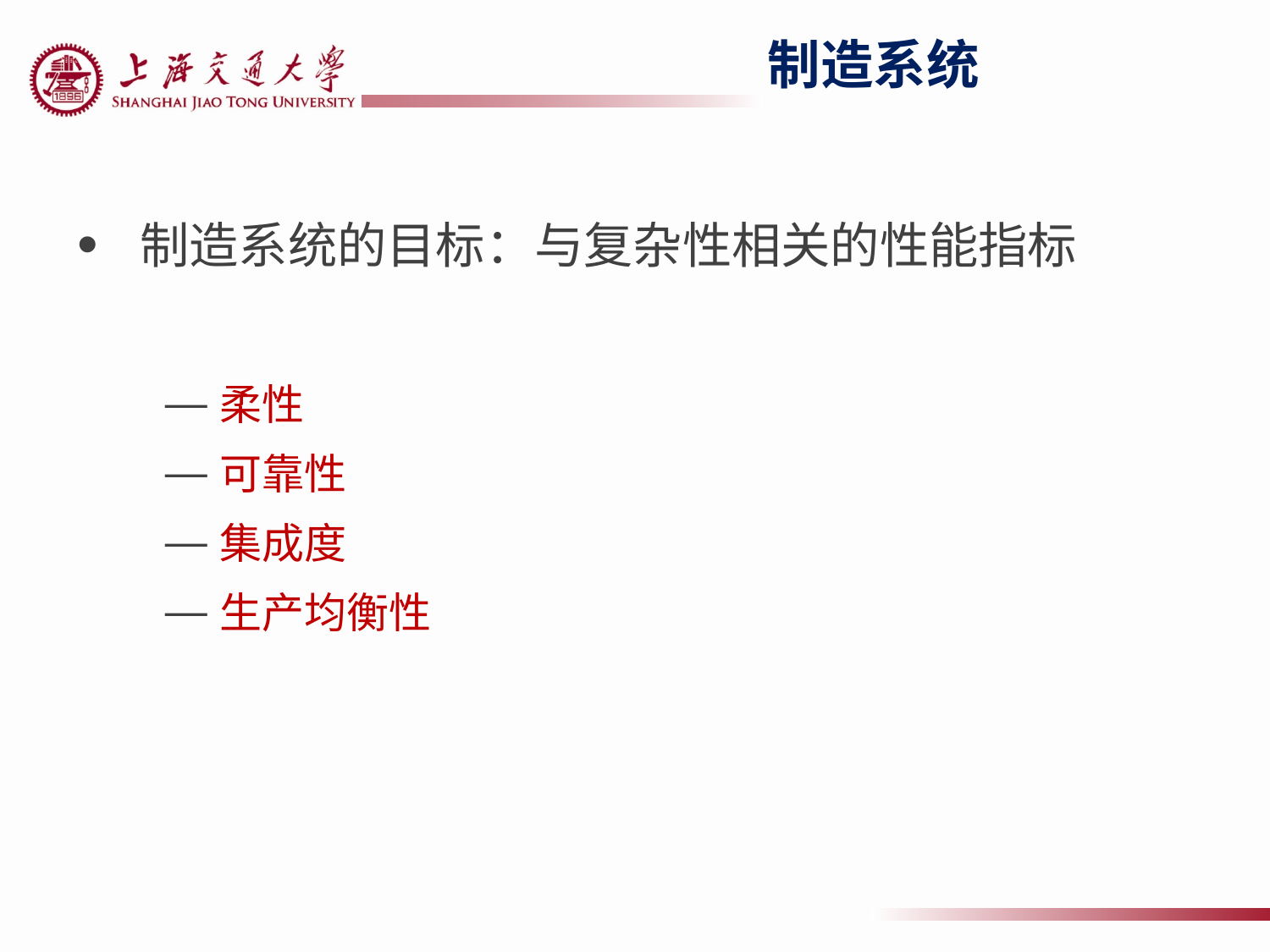

# 制造系统
制造系统的目标：与复杂性相关的性能指标

柔性
可靠性
集成度
生产均衡性